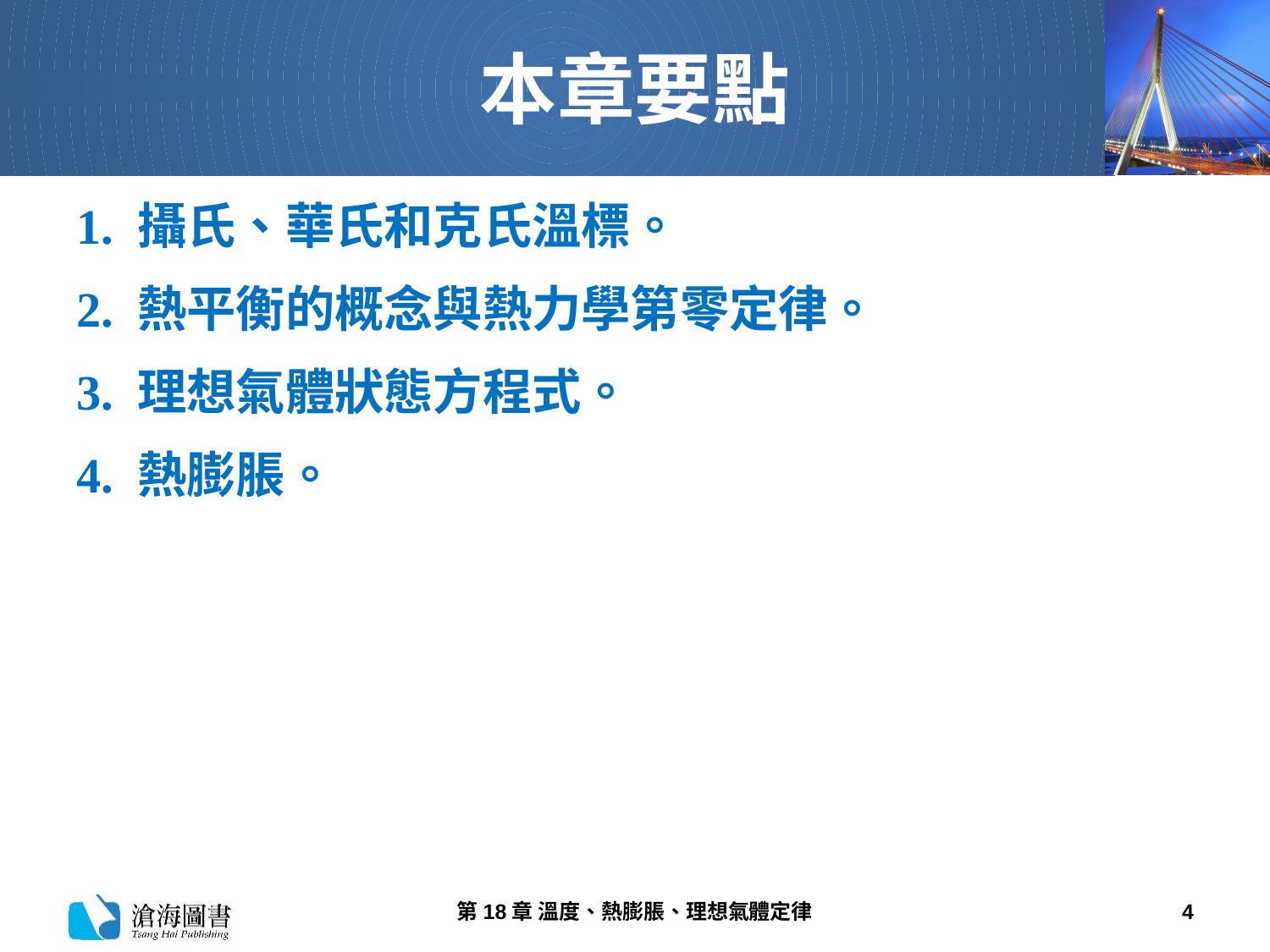

# 本章要點
1. 攝氏、華氏和克氏溫標。
2. 熱平衡的概念與熱力學第零定律。
3. 理想氣體狀態方程式。
4. 熱膨脹。
第18章 溫度、熱膨脹、理想氣體定律
4